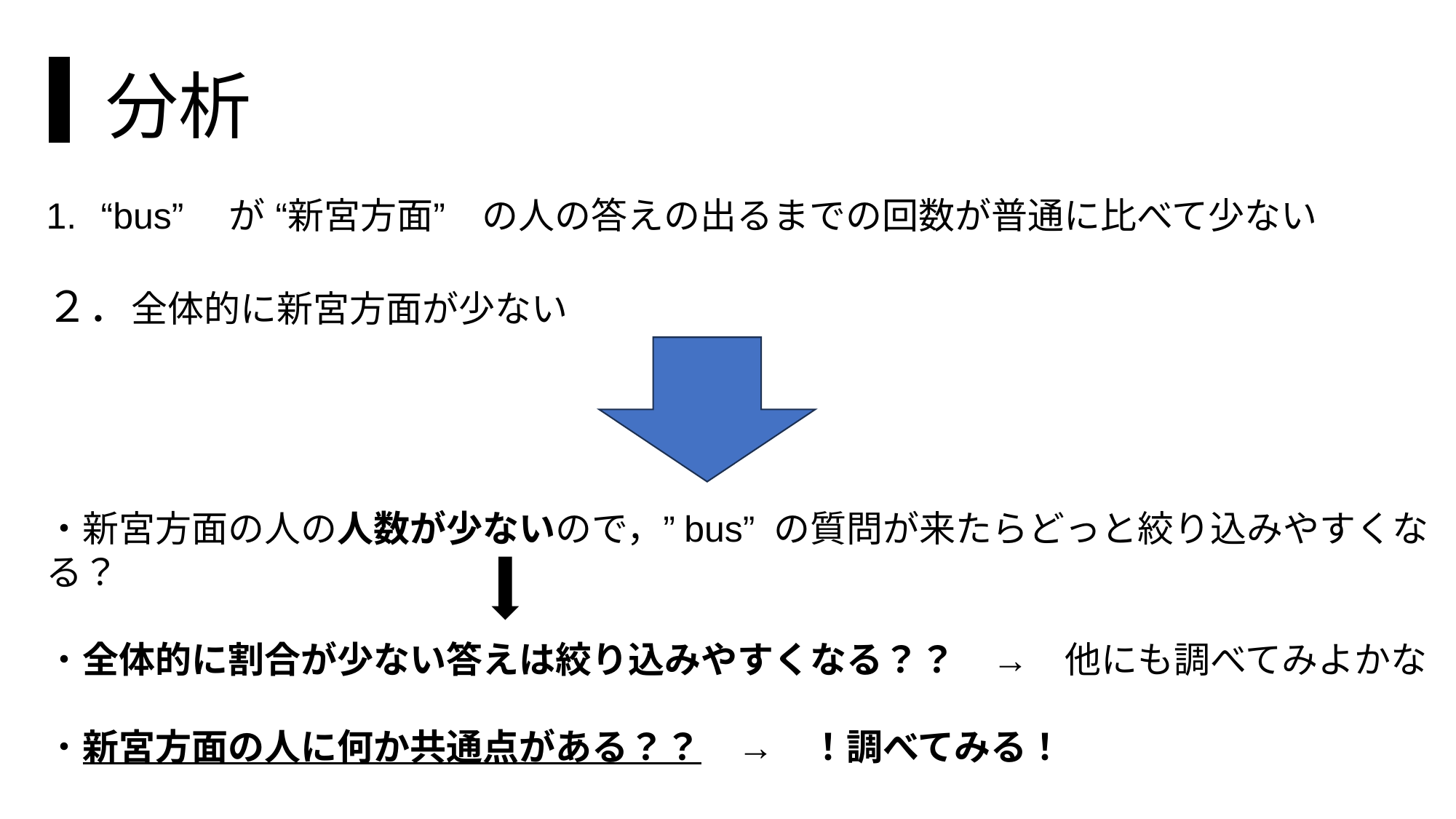

分析

“bus”　が “新宮方面”　の人の答えの出るまでの回数が普通に比べて少ない

２．全体的に新宮方面が少ない

・新宮方面の人の人数が少ないので，”bus” の質問が来たらどっと絞り込みやすくなる？

・全体的に割合が少ない答えは絞り込みやすくなる？？　→　他にも調べてみよかな

・新宮方面の人に何か共通点がある？？　→　！調べてみる！